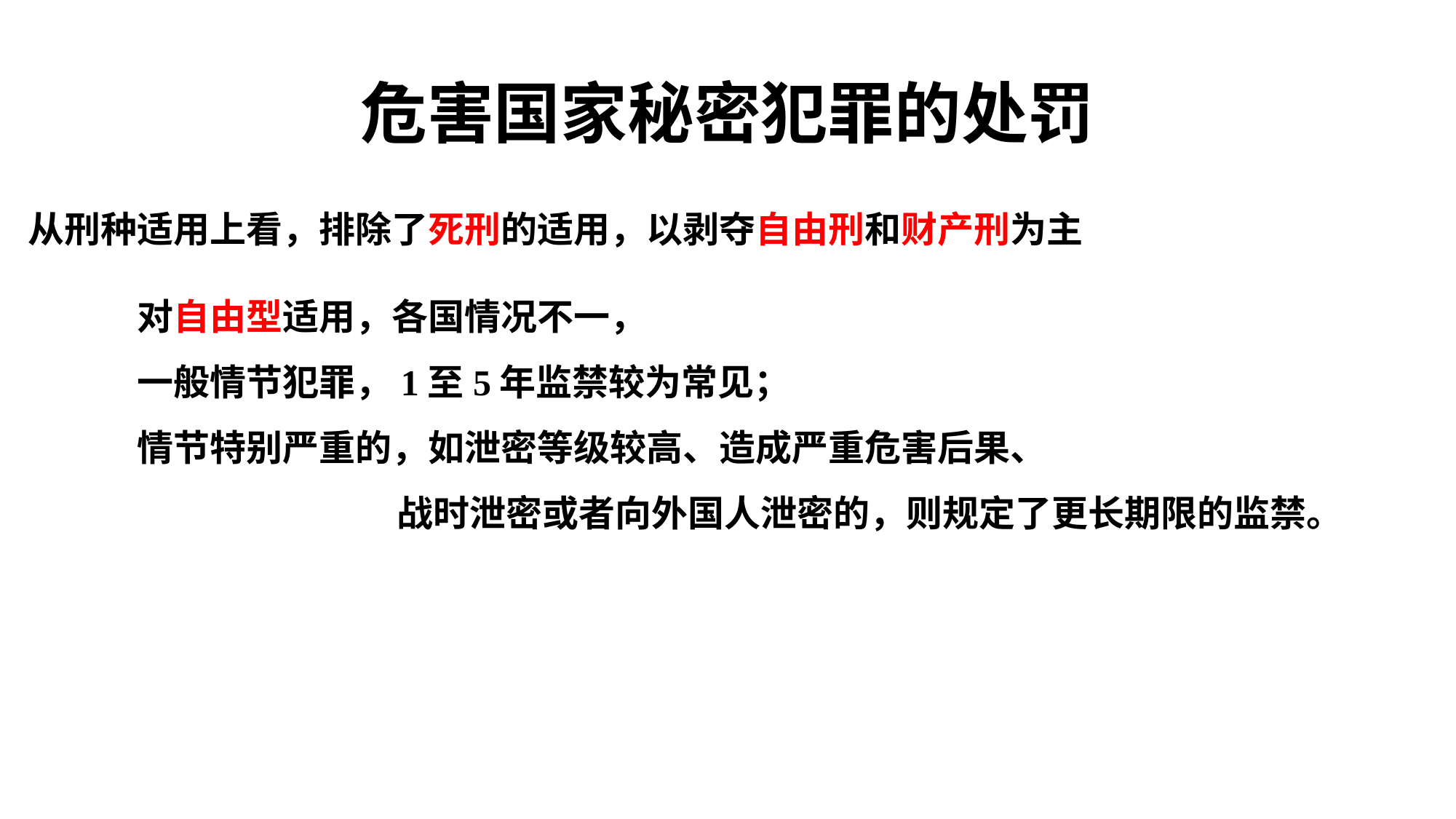

# 危害国家秘密犯罪的处罚
从刑种适用上看，排除了死刑的适用，以剥夺自由刑和财产刑为主

	对自由型适用，各国情况不一，
	一般情节犯罪，1至5年监禁较为常见；
	情节特别严重的，如泄密等级较高、造成严重危害后果、
			    战时泄密或者向外国人泄密的，则规定了更长期限的监禁。